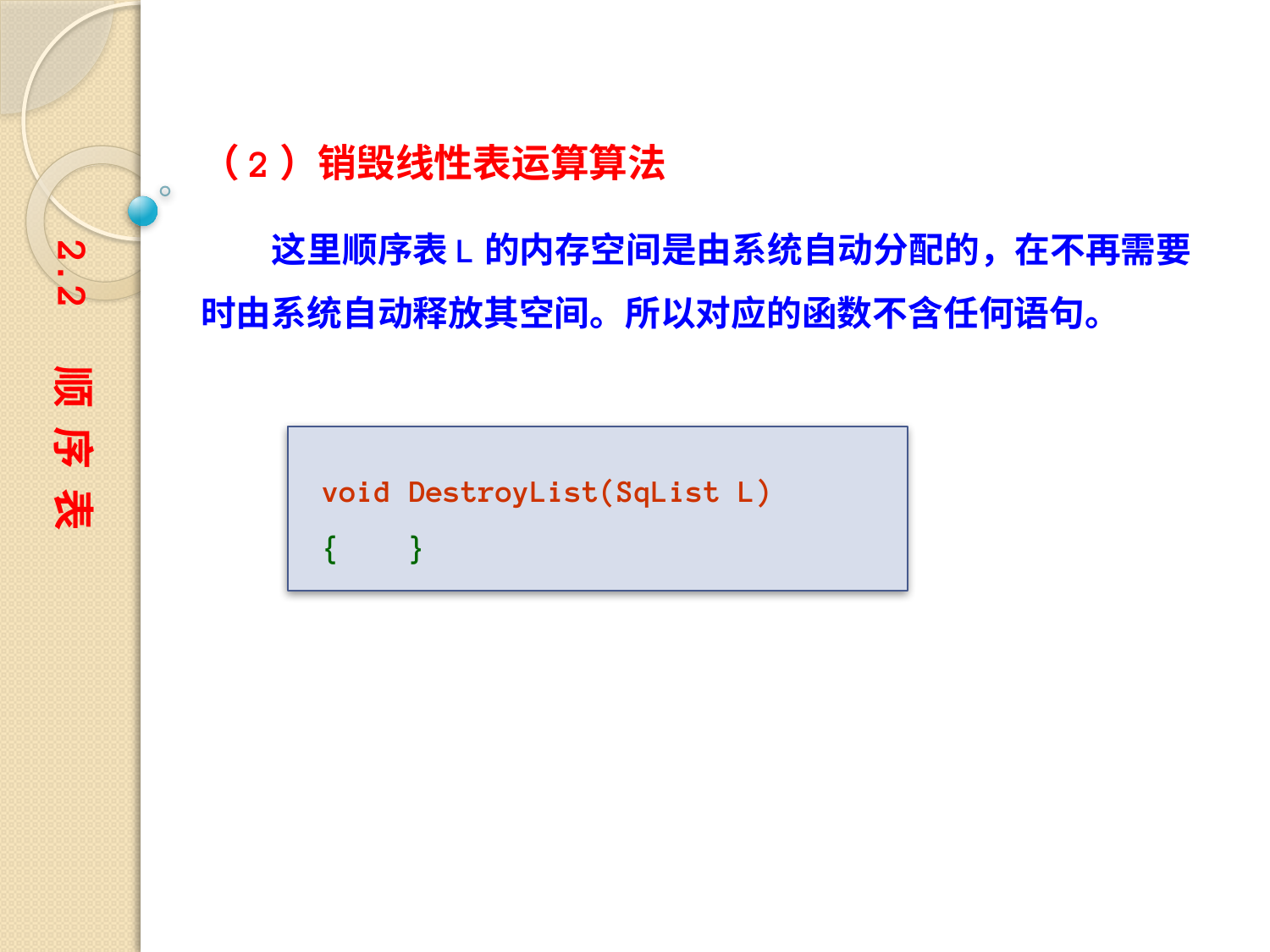

（2）销毁线性表运算算法
　　这里顺序表L的内存空间是由系统自动分配的，在不再需要时由系统自动释放其空间。所以对应的函数不含任何语句。
2.2  顺  序  表
void DestroyList(SqList L)
{    }